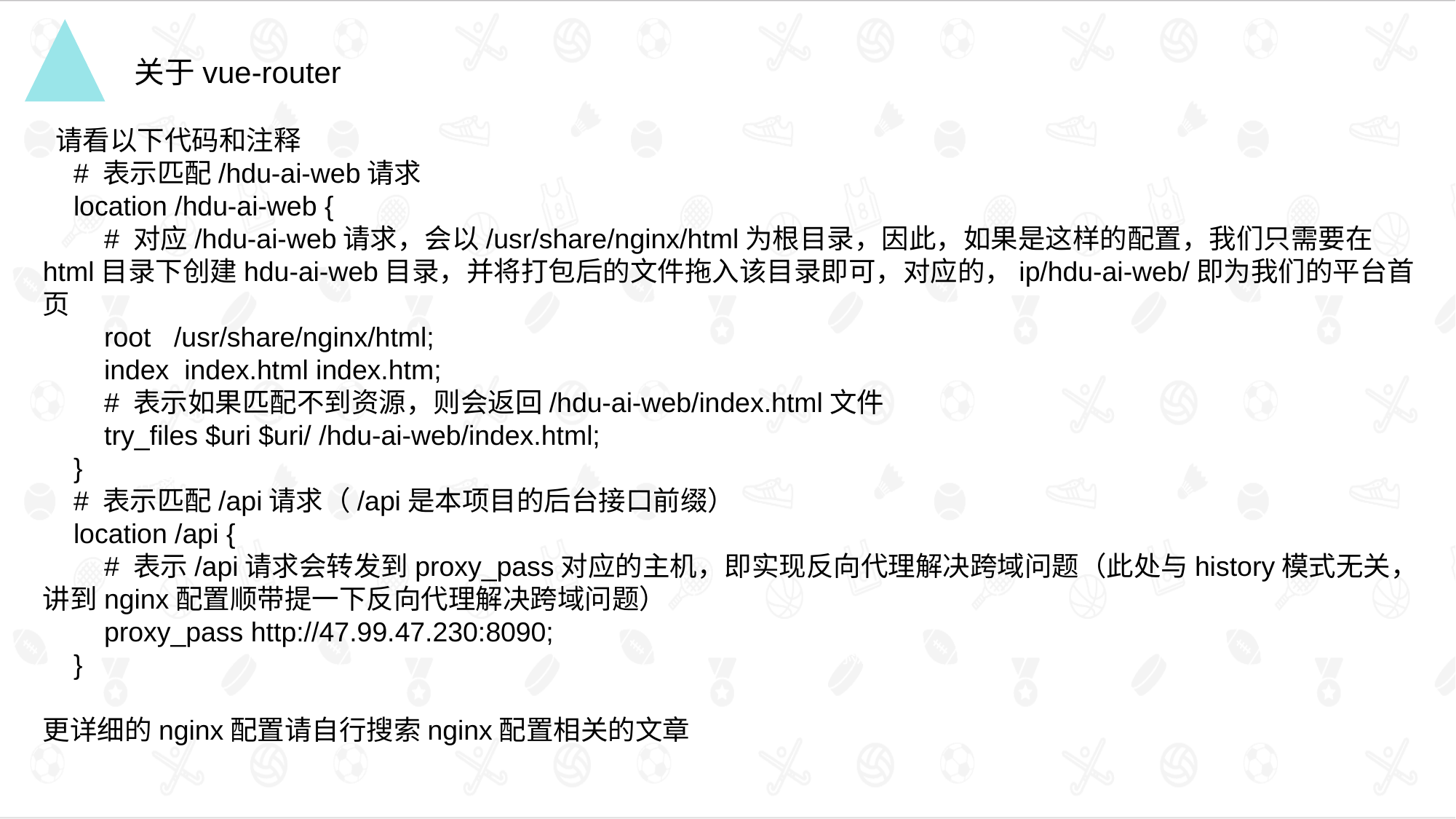

关于vue-router
 请看以下代码和注释
    # 表示匹配/hdu-ai-web请求
    location /hdu-ai-web {
        # 对应/hdu-ai-web请求，会以/usr/share/nginx/html为根目录，因此，如果是这样的配置，我们只需要在html目录下创建hdu-ai-web目录，并将打包后的文件拖入该目录即可，对应的，ip/hdu-ai-web/即为我们的平台首页
        root   /usr/share/nginx/html;
        index  index.html index.htm;
        # 表示如果匹配不到资源，则会返回/hdu-ai-web/index.html文件
        try_files $uri $uri/ /hdu-ai-web/index.html;
    }
    # 表示匹配/api请求（/api是本项目的后台接口前缀）
    location /api {
        # 表示/api请求会转发到proxy_pass对应的主机，即实现反向代理解决跨域问题（此处与history模式无关，讲到nginx配置顺带提一下反向代理解决跨域问题）
        proxy_pass http://47.99.47.230:8090;
    }

更详细的nginx配置请自行搜索nginx配置相关的文章
点击添加文本
点击添加文本
点击添加文本
点击添加文本